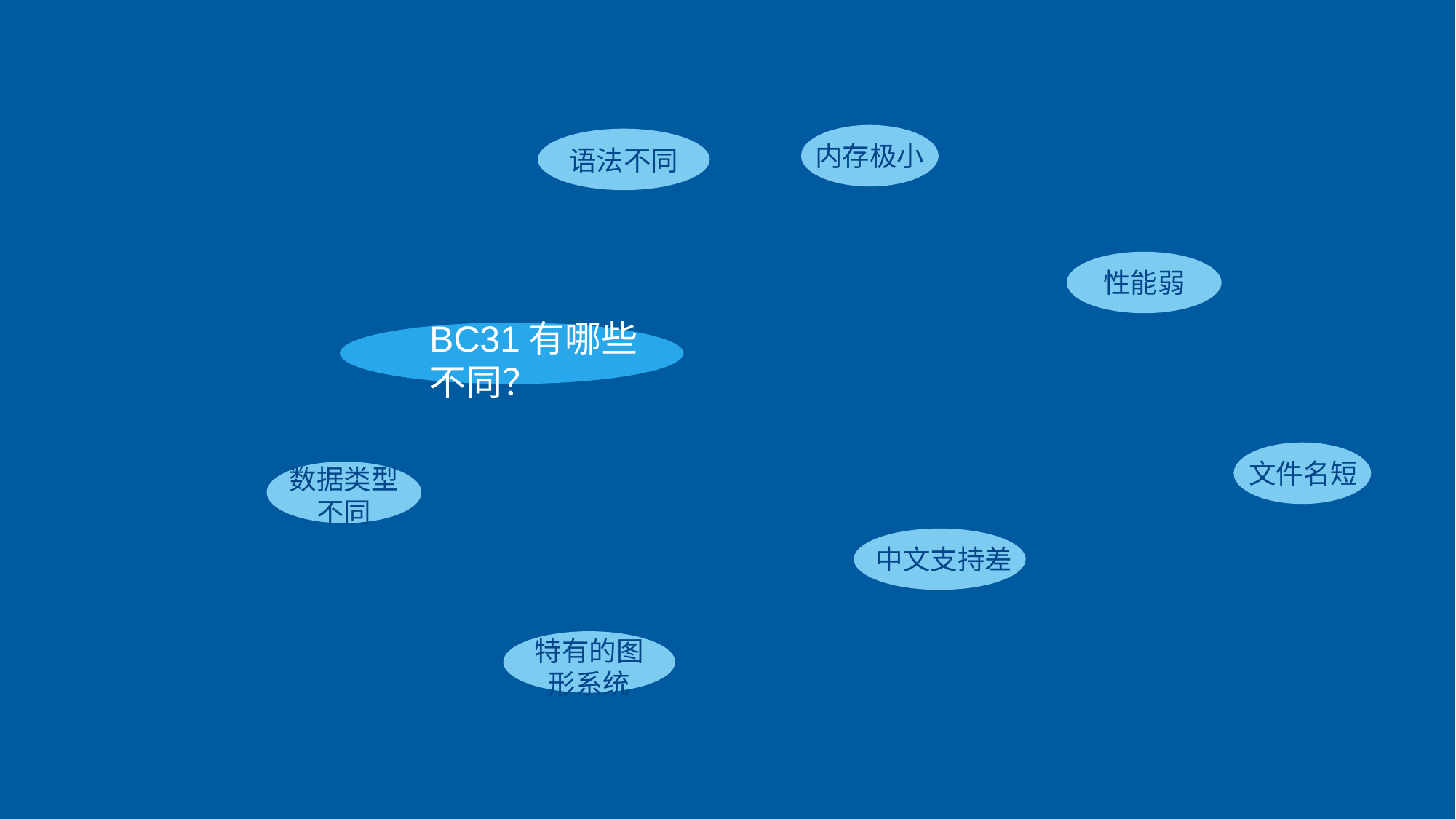

语法不同

内存极小

性能弱
BC31有哪些不同？

文件名短

数据类型不同

中文支持差

特有的图形系统